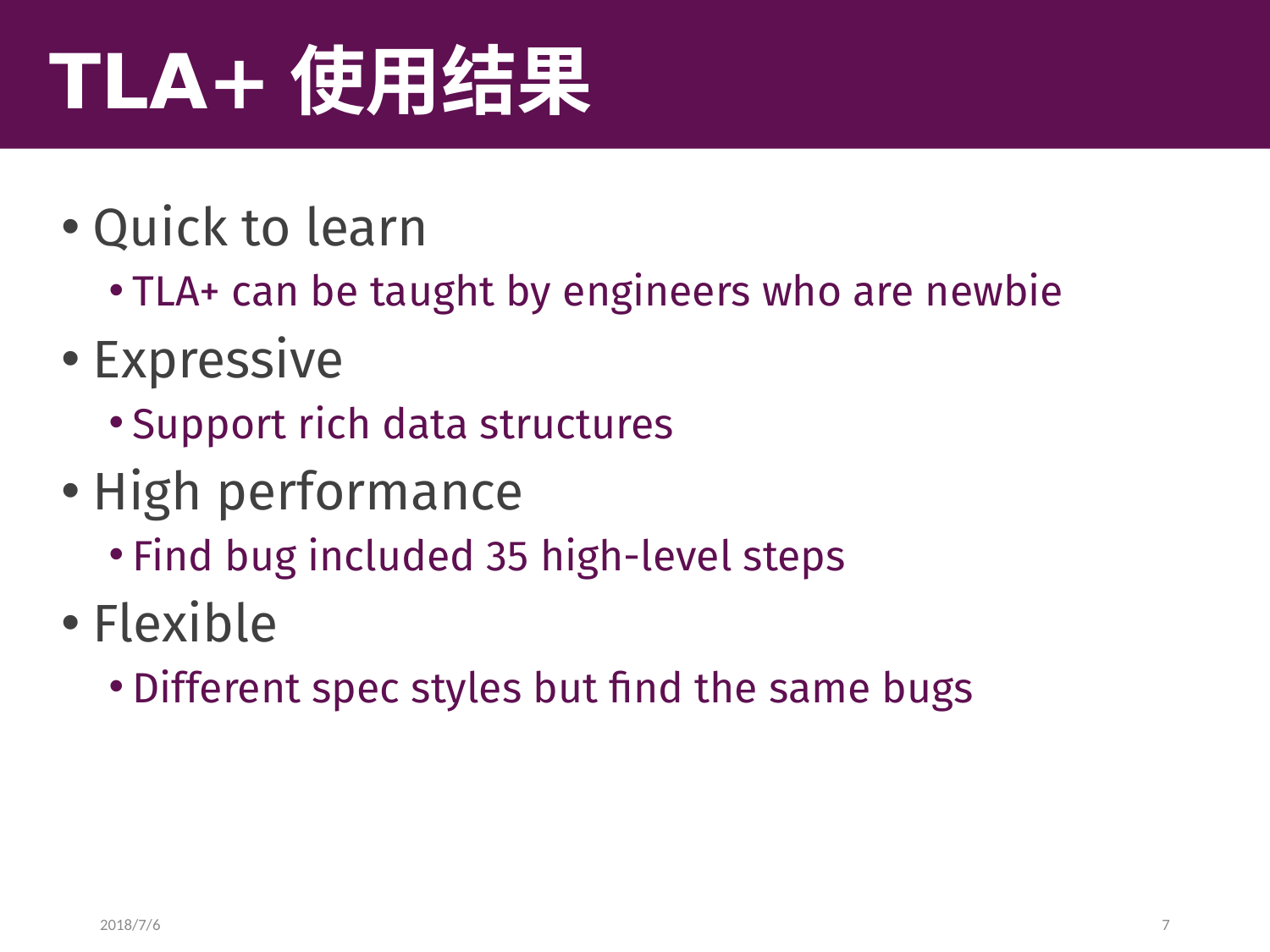

# TLA+使用结果
Quick to learn
TLA+ can be taught by engineers who are newbie
Expressive
Support rich data structures
High performance
Find bug included 35 high-level steps
Flexible
Different spec styles but find the same bugs

2018/7/6

7